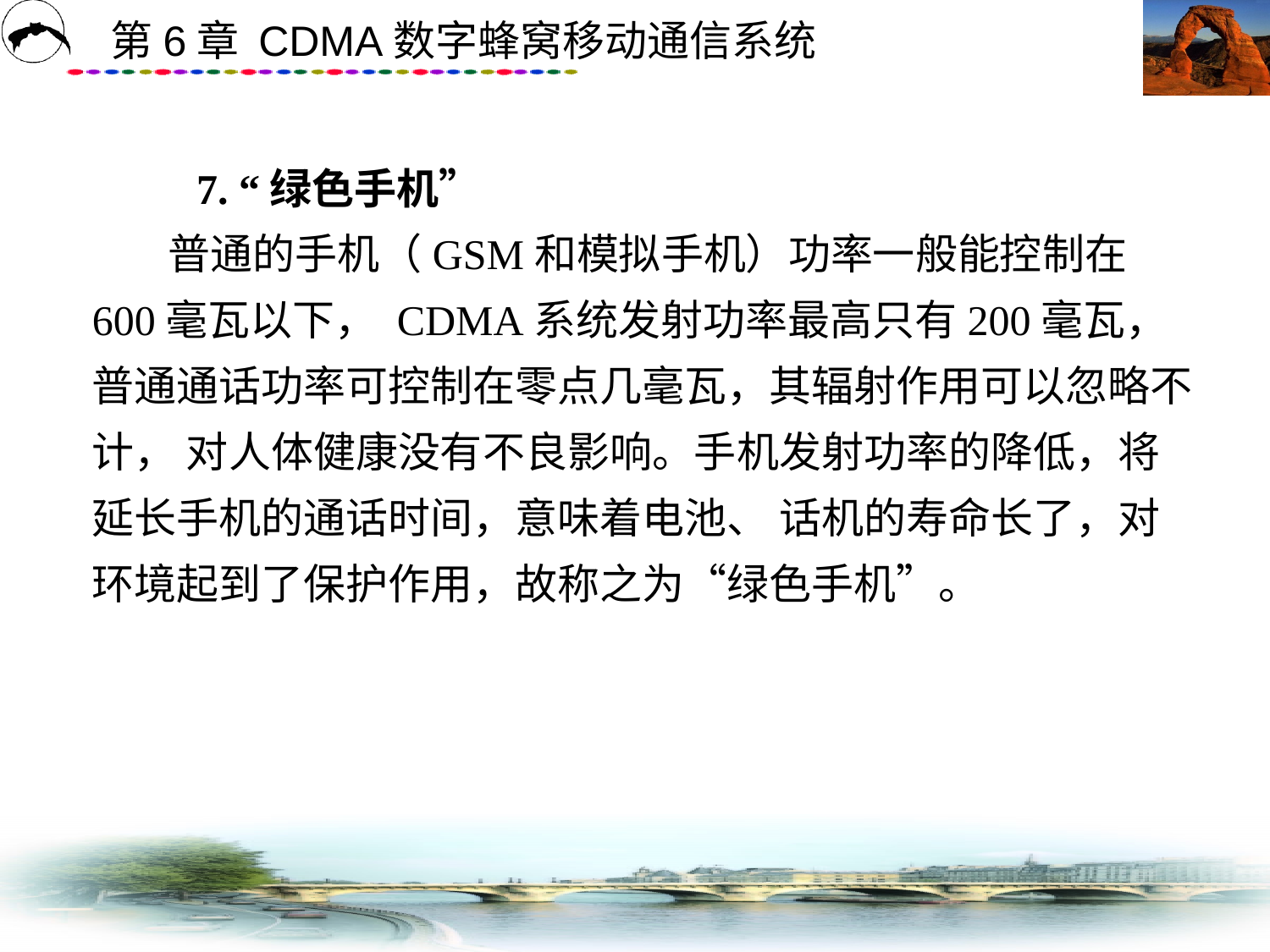

# 7. “绿色手机” 普通的手机（GSM和模拟手机）功率一般能控制在600毫瓦以下， CDMA系统发射功率最高只有200毫瓦， 普通通话功率可控制在零点几毫瓦，其辐射作用可以忽略不计， 对人体健康没有不良影响。手机发射功率的降低，将延长手机的通话时间，意味着电池、 话机的寿命长了，对环境起到了保护作用，故称之为“绿色手机”。